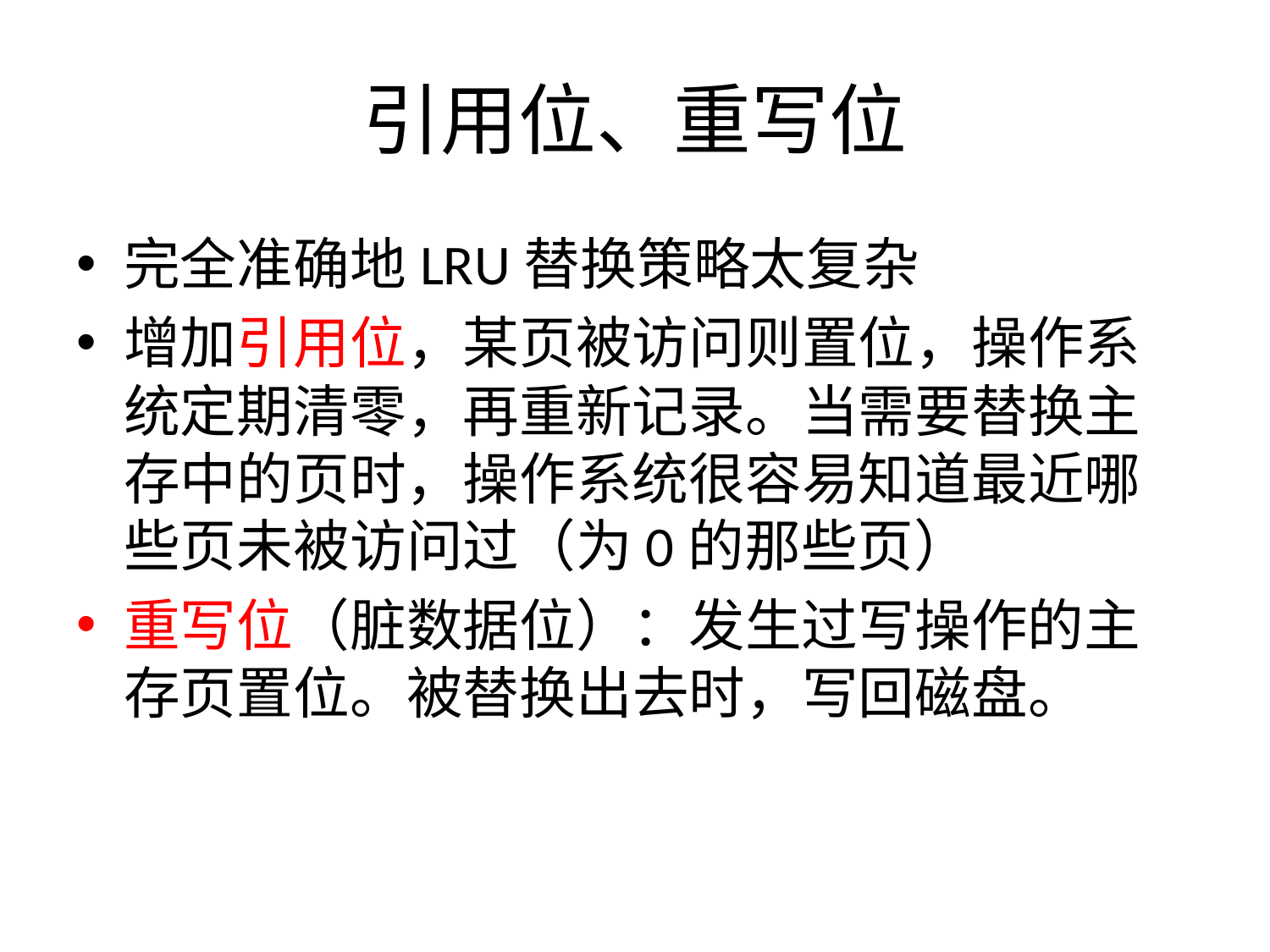

# 引用位、重写位
完全准确地LRU替换策略太复杂
增加引用位，某页被访问则置位，操作系统定期清零，再重新记录。当需要替换主存中的页时，操作系统很容易知道最近哪些页未被访问过（为0的那些页）
重写位（脏数据位）：发生过写操作的主存页置位。被替换出去时，写回磁盘。